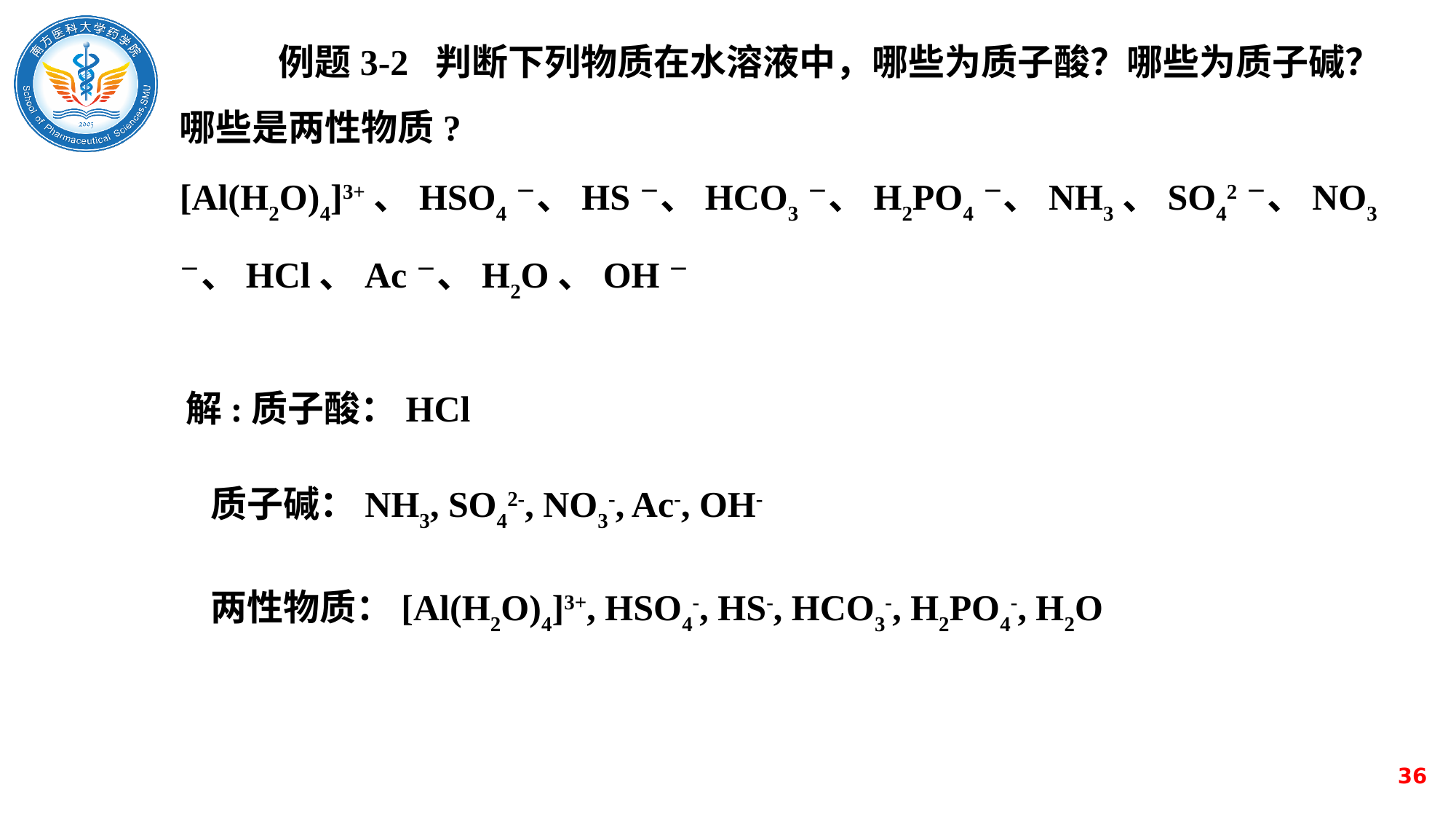

例题3-2  判断下列物质在水溶液中，哪些为质子酸？哪些为质子碱？哪些是两性物质?
[Al(H2O)4]3+、HSO4－、HS－、HCO3－、H2PO4－、NH3、SO42－、NO3－、HCl、Ac－、H2O、OH－
解:质子酸：HCl
  质子碱：NH3, SO42-, NO3-, Ac-, OH-
  两性物质：[Al(H2O)4]3+, HSO4-, HS-, HCO3-, H2PO4-, H2O
36